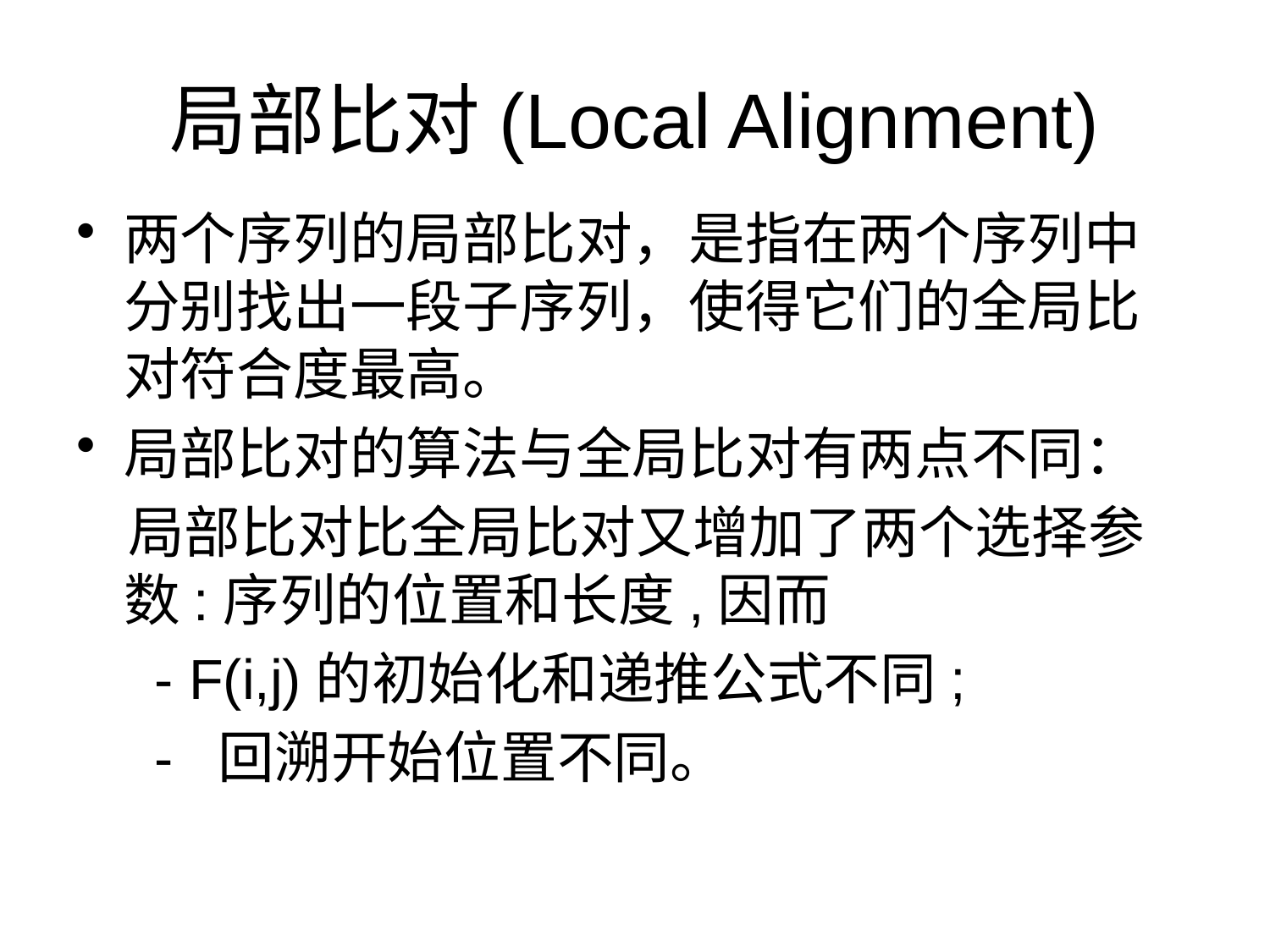

# 局部比对(Local Alignment)
两个序列的局部比对，是指在两个序列中分别找出一段子序列，使得它们的全局比对符合度最高。
局部比对的算法与全局比对有两点不同：
   局部比对比全局比对又增加了两个选择参数:序列的位置和长度,因而
     - F(i,j)的初始化和递推公式不同;
     -  回溯开始位置不同。